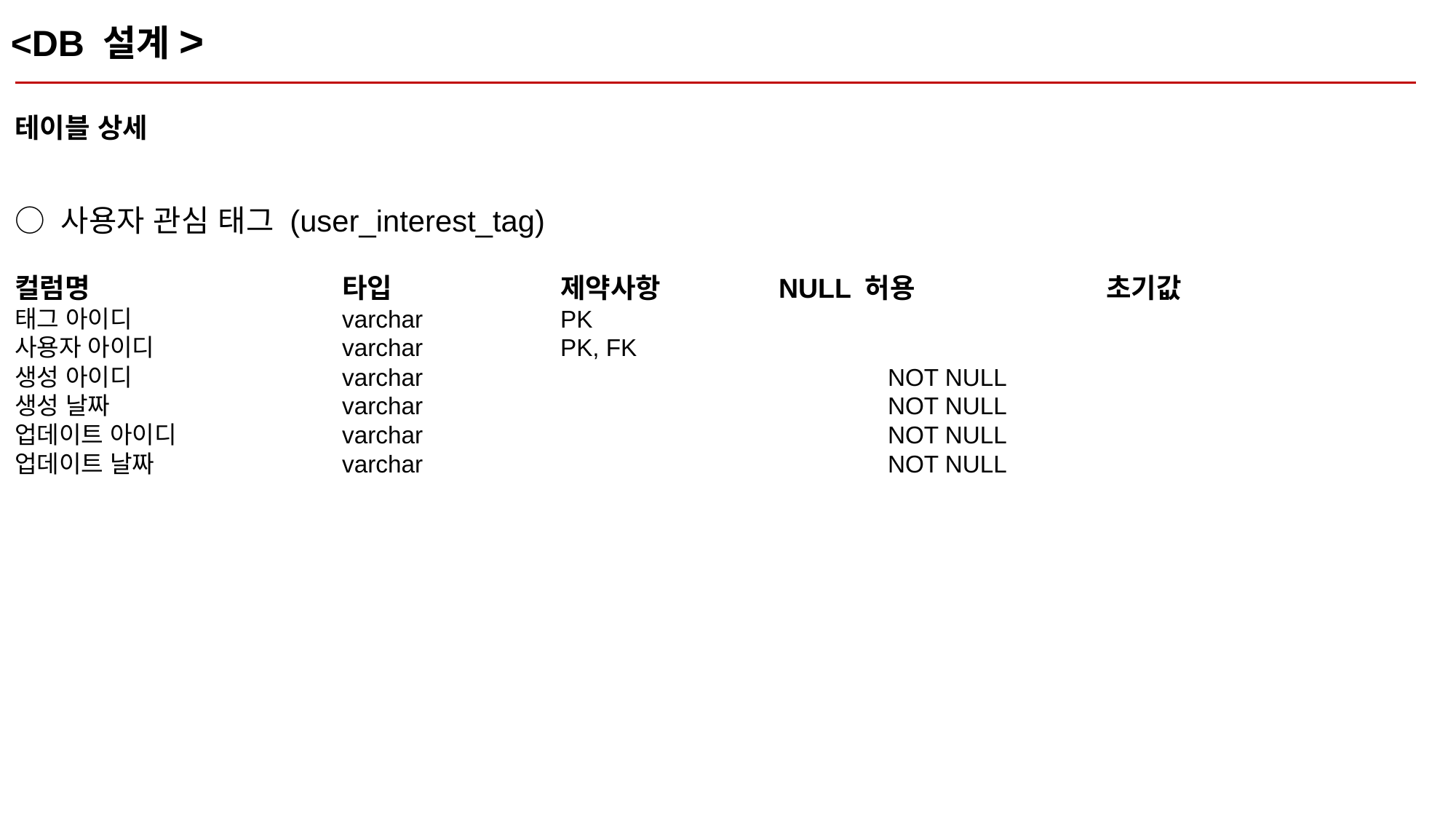

<DB 설계>
테이블 상세

○ 사용자 관심 태그 (user_interest_tag)

컬럼명			타입		제약사항		NULL 허용		초기값
태그 아이디		varchar		PK
사용자 아이디		varchar		PK, FK
생성 아이디		varchar					NOT NULL
생성 날짜			varchar					NOT NULL
업데이트 아이디		varchar					NOT NULL
업데이트 날짜		varchar					NOT NULL